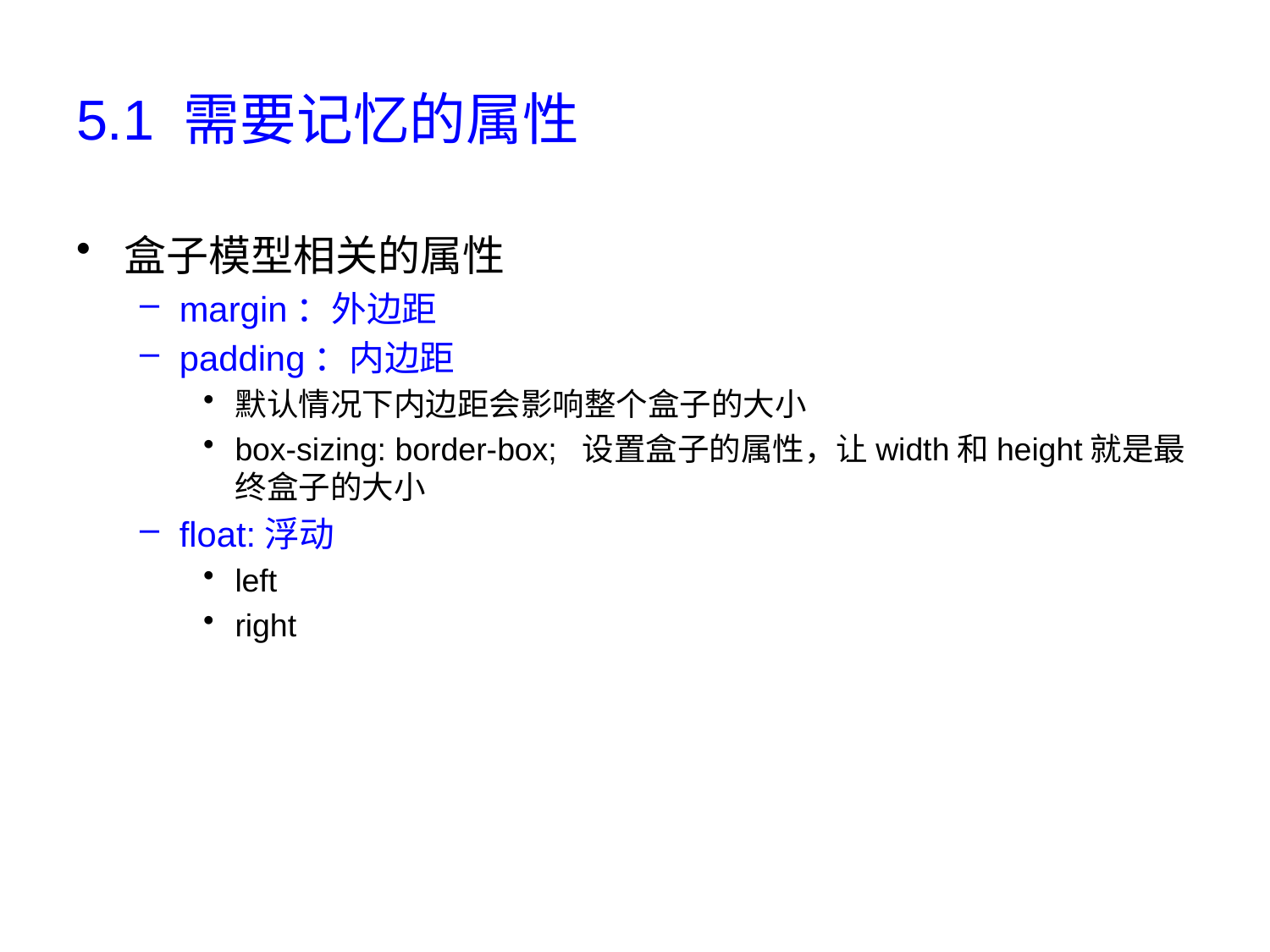

# 5.1 需要记忆的属性
盒子模型相关的属性
margin：外边距
padding：内边距
默认情况下内边距会影响整个盒子的大小
box-sizing: border-box;  设置盒子的属性，让width和height就是最终盒子的大小
float:浮动
left
right